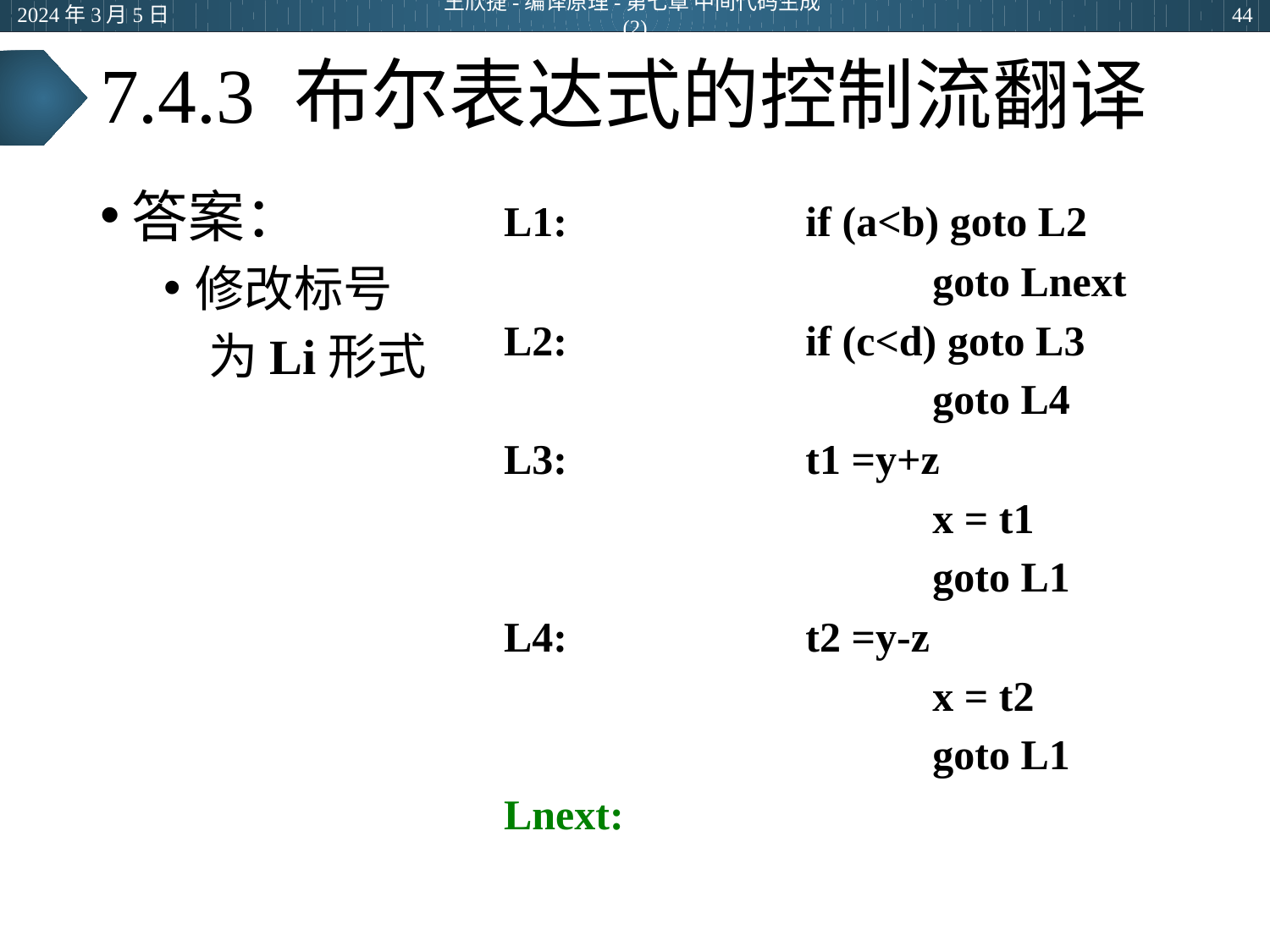

2024年3月5日
王欣捷-编译原理-第七章 中间代码生成(2)
44
# 7.4.3 布尔表达式的控制流翻译
答案：
修改标号
   为Li形式
L1: 		if (a<b) goto L2
				goto Lnext
L2:     		if (c<d) goto L3
				goto L4
L3:   		t1 =y+z
				x = t1
				goto L1
L4:  		t2 =y-z
				x = t2
				goto L1
Lnext: